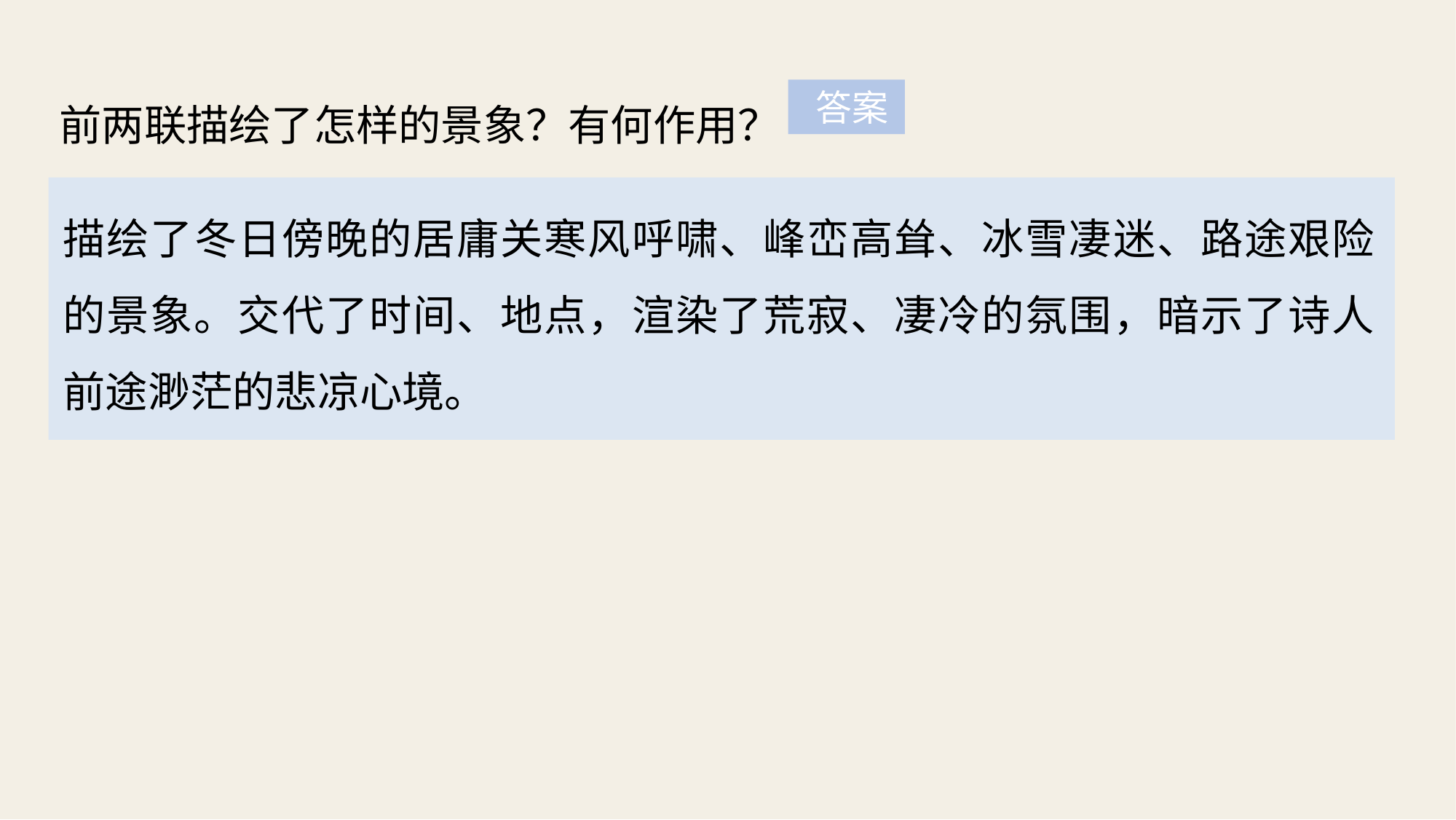

前两联描绘了怎样的景象？有何作用？
 答案

描绘了冬日傍晚的居庸关寒风呼啸、峰峦高耸、冰雪凄迷、路途艰险的景象。交代了时间、地点，渲染了荒寂、凄冷的氛围，暗示了诗人前途渺茫的悲凉心境。